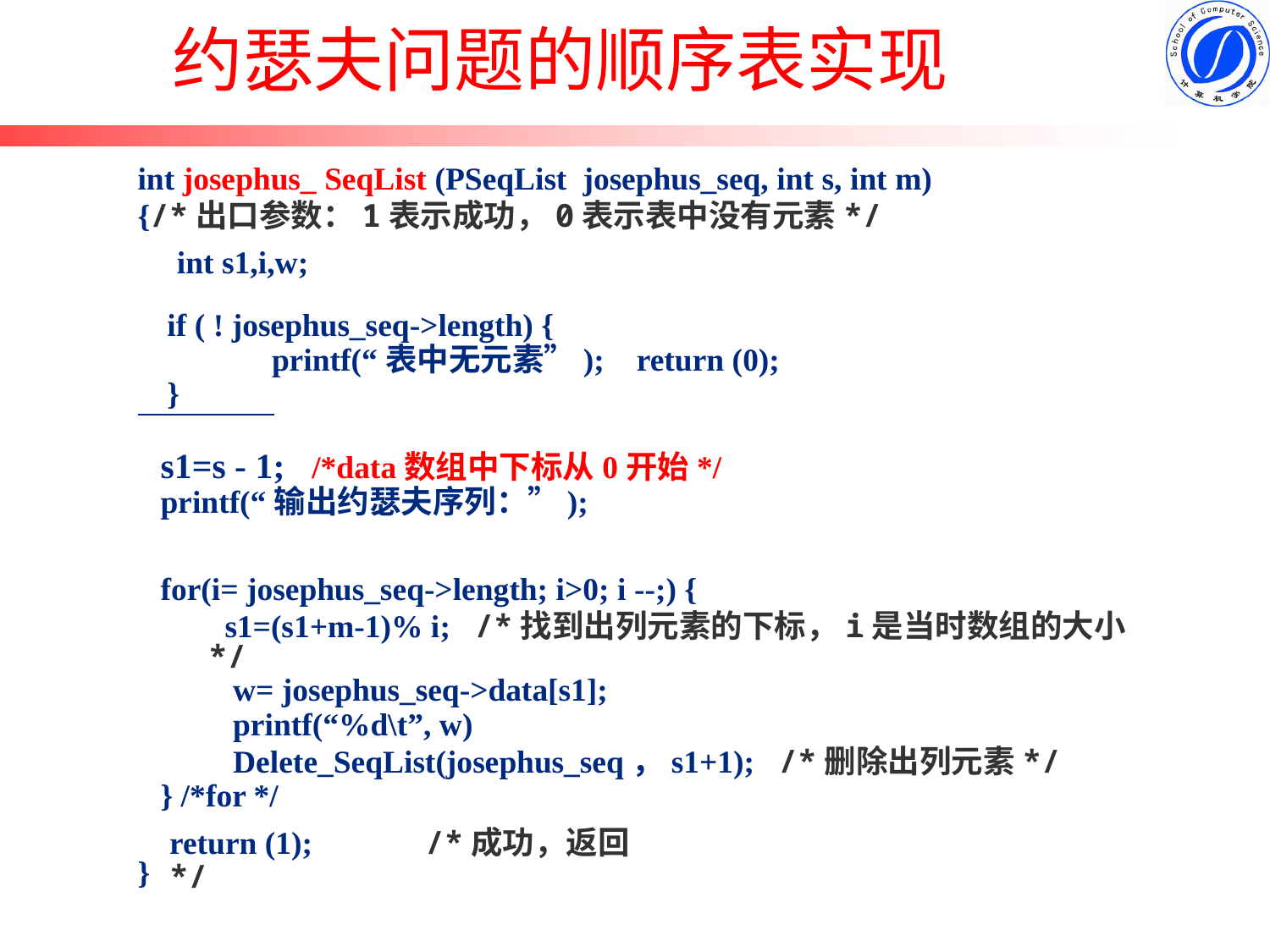

# 约瑟夫问题的顺序表实现
int josephus_ SeqList (PSeqList  josephus_seq, int s, int m)
{/*出口参数：1表示成功，0表示表中没有元素*/
　int s1,i,w;

}
if ( ! josephus_seq->length) {
             printf(“表中无元素”);    return (0);
}
s1=s - 1;   /*data数组中下标从0开始*/
printf(“输出约瑟夫序列：”);
for(i= josephus_seq->length; i>0; i --;) {
        s1=(s1+m-1)% i;   /*找到出列元素的下标，i是当时数组的大小*/
         w= josephus_seq->data[s1];
         printf(“%d\t”, w)
         Delete_SeqList(josephus_seq，s1+1);   /*删除出列元素*/
} /*for */
return (1);              /*成功，返回*/